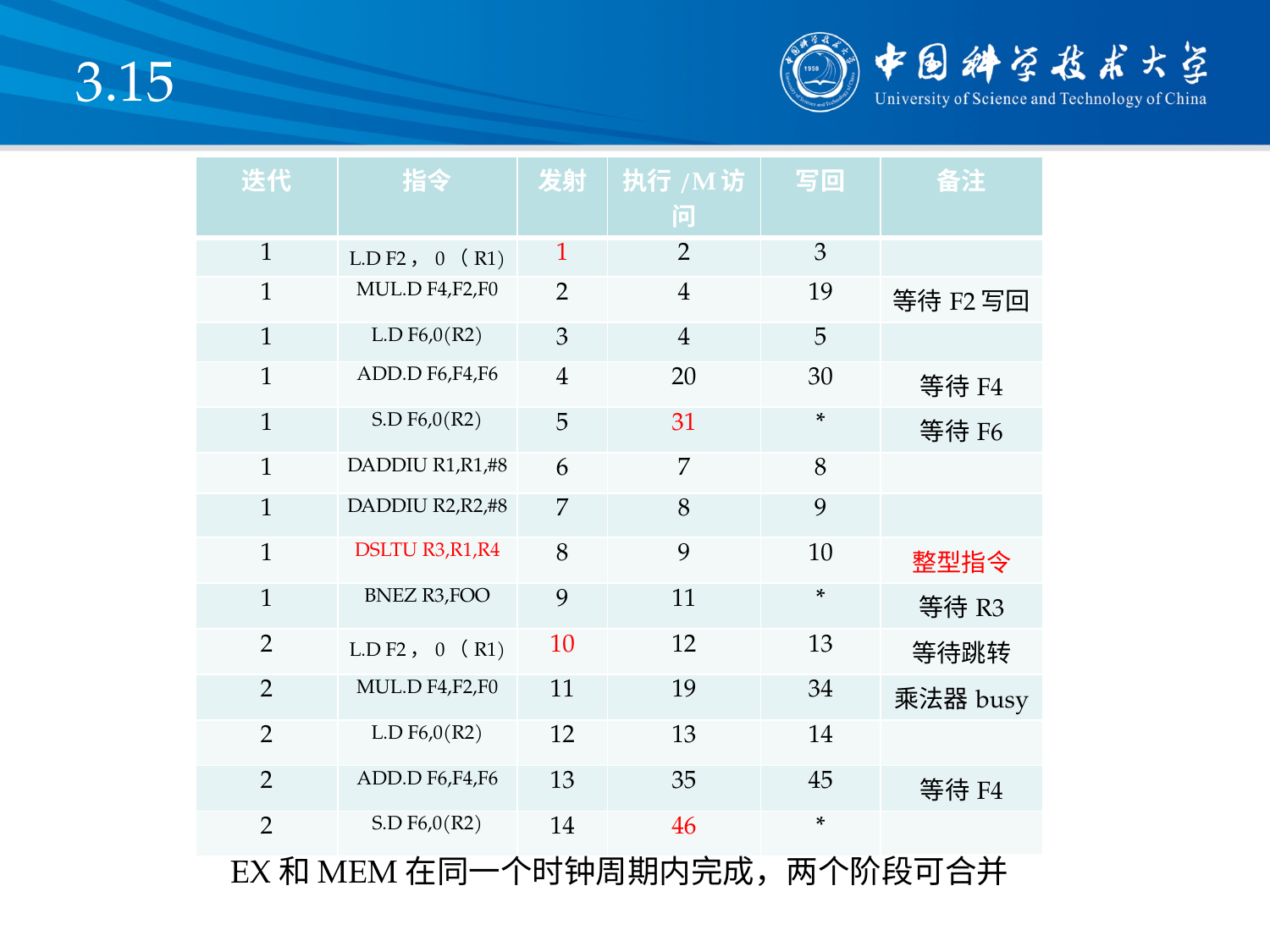

3.15
| 迭代 | 指令 | 发射 | 执行/M访问 | 写回 | 备注 |
| --- | --- | --- | --- | --- | --- |
| 1 | L.D F2，0（R1) | 1 | 2 | 3 |  |
| 1 | MUL.D F4,F2,F0 | 2 | 4 | 19 | 等待F2写回 |
| 1 | L.D F6,0(R2) | 3 | 4 | 5 |  |
| 1 | ADD.D F6,F4,F6 | 4 | 20 | 30 | 等待F4 |
| 1 | S.D F6,0(R2) | 5 | 31 | \* | 等待F6 |
| 1 | DADDIU R1,R1,#8 | 6 | 7 | 8 |  |
| 1 | DADDIU R2,R2,#8 | 7 | 8 | 9 |  |
| 1 | DSLTU R3,R1,R4 | 8 | 9 | 10 | 整型指令 |
| 1 | BNEZ R3,FOO | 9 | 11 | \* | 等待R3 |
| 2 | L.D F2，0（R1) | 10 | 12 | 13 | 等待跳转 |
| 2 | MUL.D F4,F2,F0 | 11 | 19 | 34 | 乘法器busy |
| 2 | L.D F6,0(R2) | 12 | 13 | 14 |  |
| 2 | ADD.D F6,F4,F6 | 13 | 35 | 45 | 等待F4 |
| 2 | S.D F6,0(R2) | 14 | 46 | \* |  |
EX和MEM在同一个时钟周期内完成，两个阶段可合并